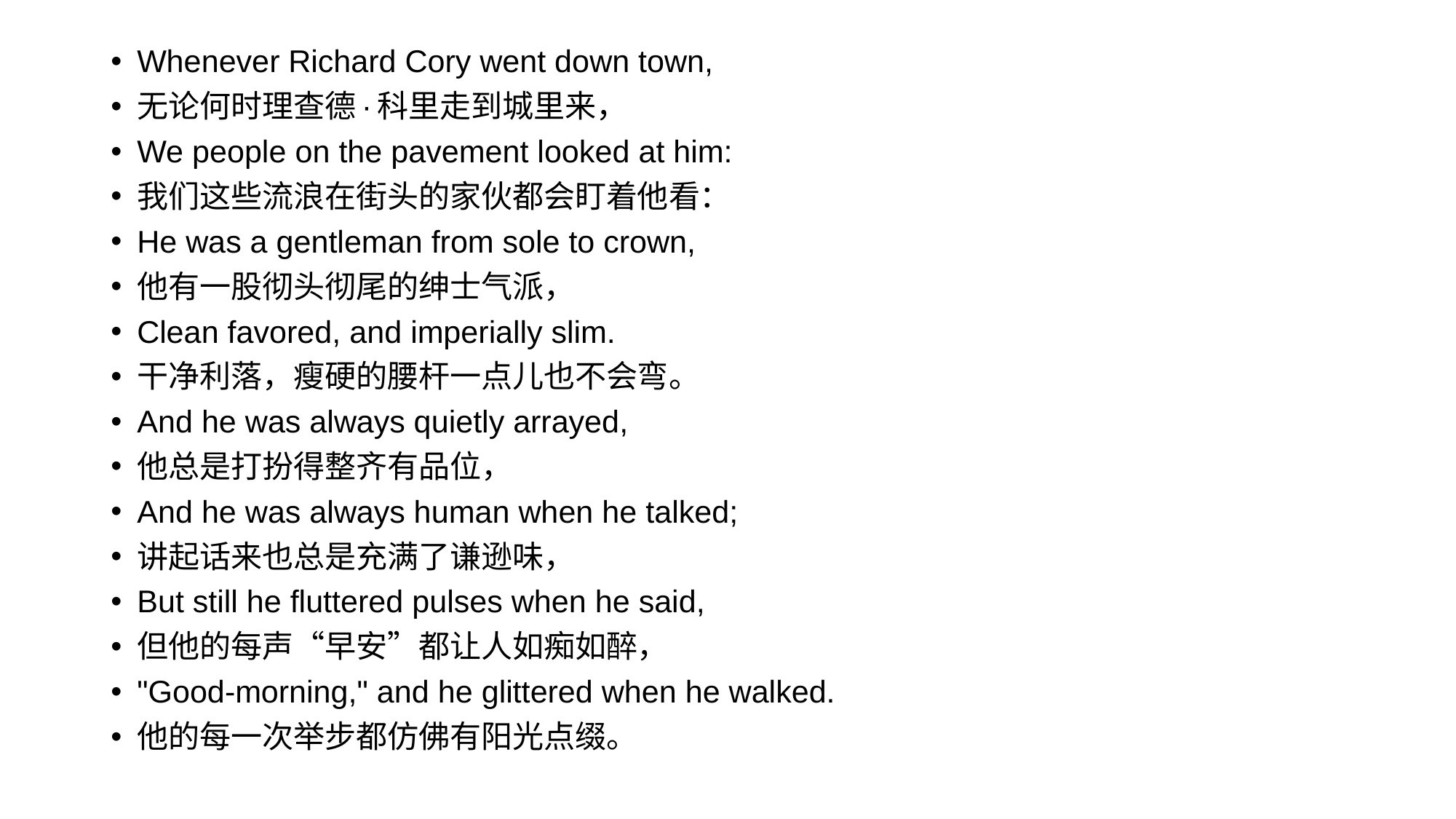

Whenever Richard Cory went down town,
无论何时理查德·科里走到城里来，
We people on the pavement looked at him:
我们这些流浪在街头的家伙都会盯着他看：
He was a gentleman from sole to crown,
他有一股彻头彻尾的绅士气派，
Clean favored, and imperially slim.
干净利落，瘦硬的腰杆一点儿也不会弯。
And he was always quietly arrayed,
他总是打扮得整齐有品位，
And he was always human when he talked;
讲起话来也总是充满了谦逊味，
But still he fluttered pulses when he said,
但他的每声“早安”都让人如痴如醉，
"Good-morning," and he glittered when he walked.
他的每一次举步都仿佛有阳光点缀。